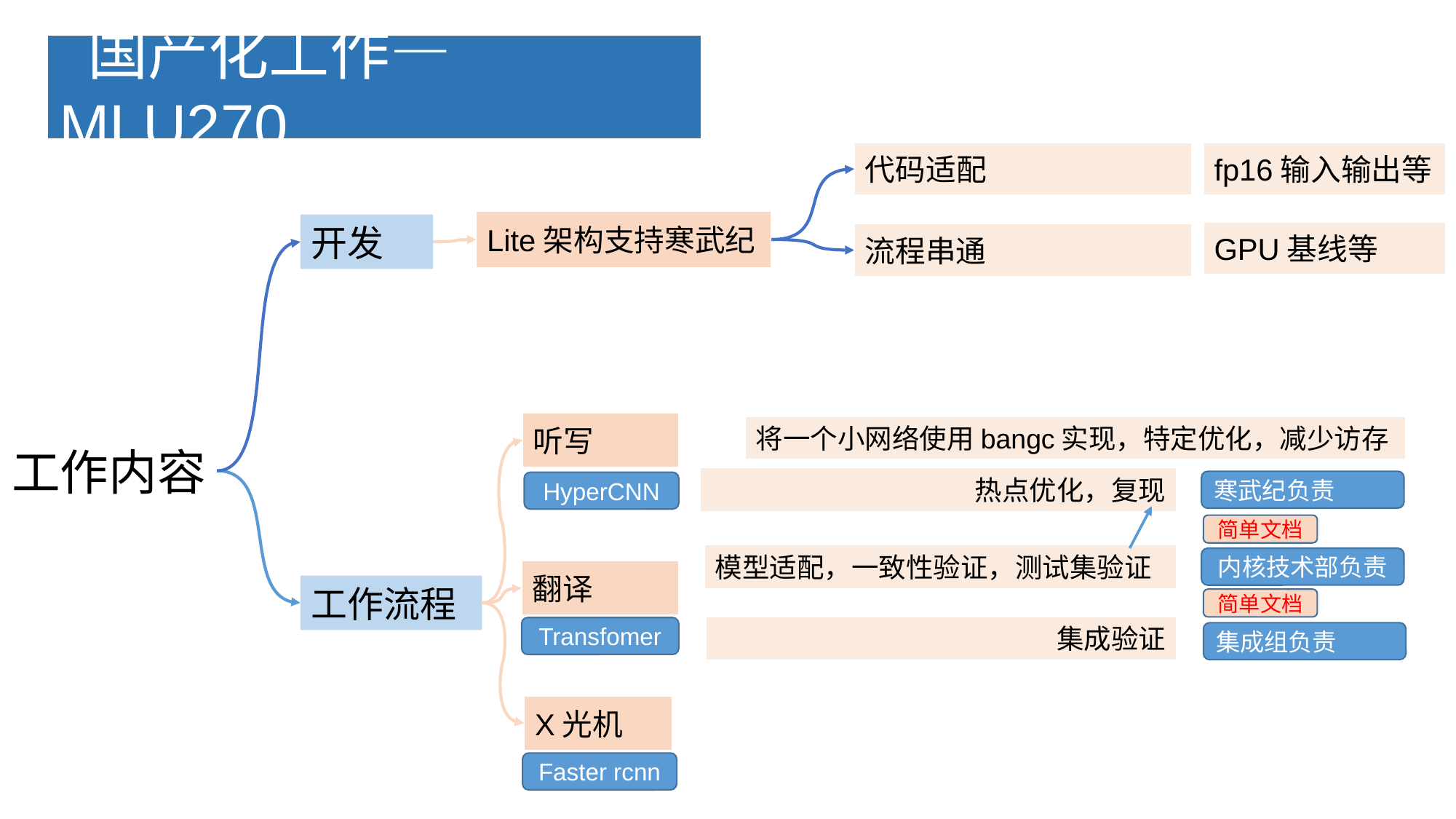

国产化工作—MLU270
代码适配
fp16输入输出等
Lite架构支持寒武纪
开发
GPU基线等
流程串通
听写
将一个小网络使用bangc实现，特定优化，减少访存
工作内容
热点优化，复现
寒武纪负责
HyperCNN
简单文档
模型适配，一致性验证，测试集验证
内核技术部负责
翻译
工作流程
简单文档
集成验证
Transfomer
集成组负责
X光机
Faster rcnn